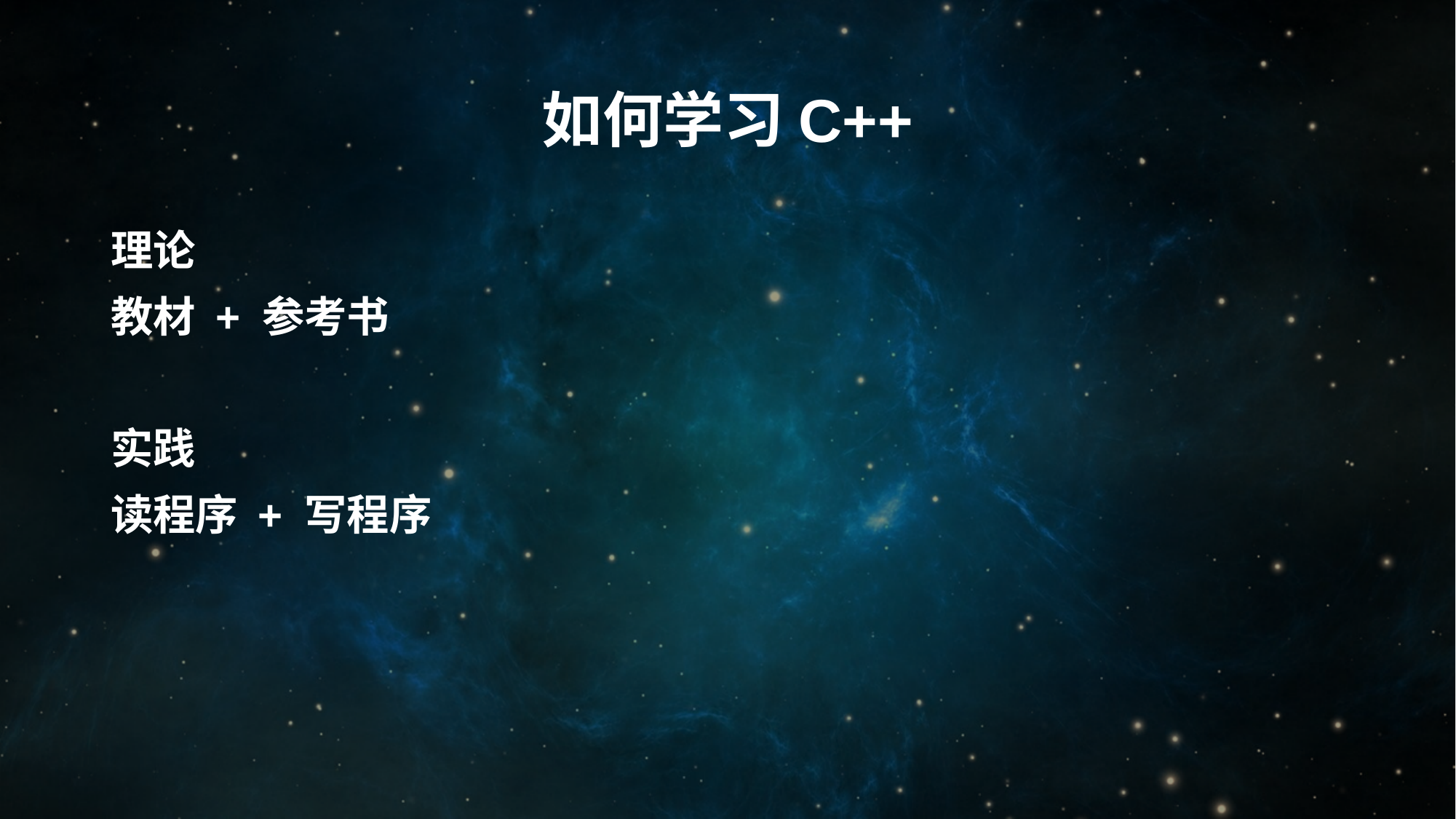

# 如何学习C++
理论
教材 + 参考书

实践
读程序 + 写程序